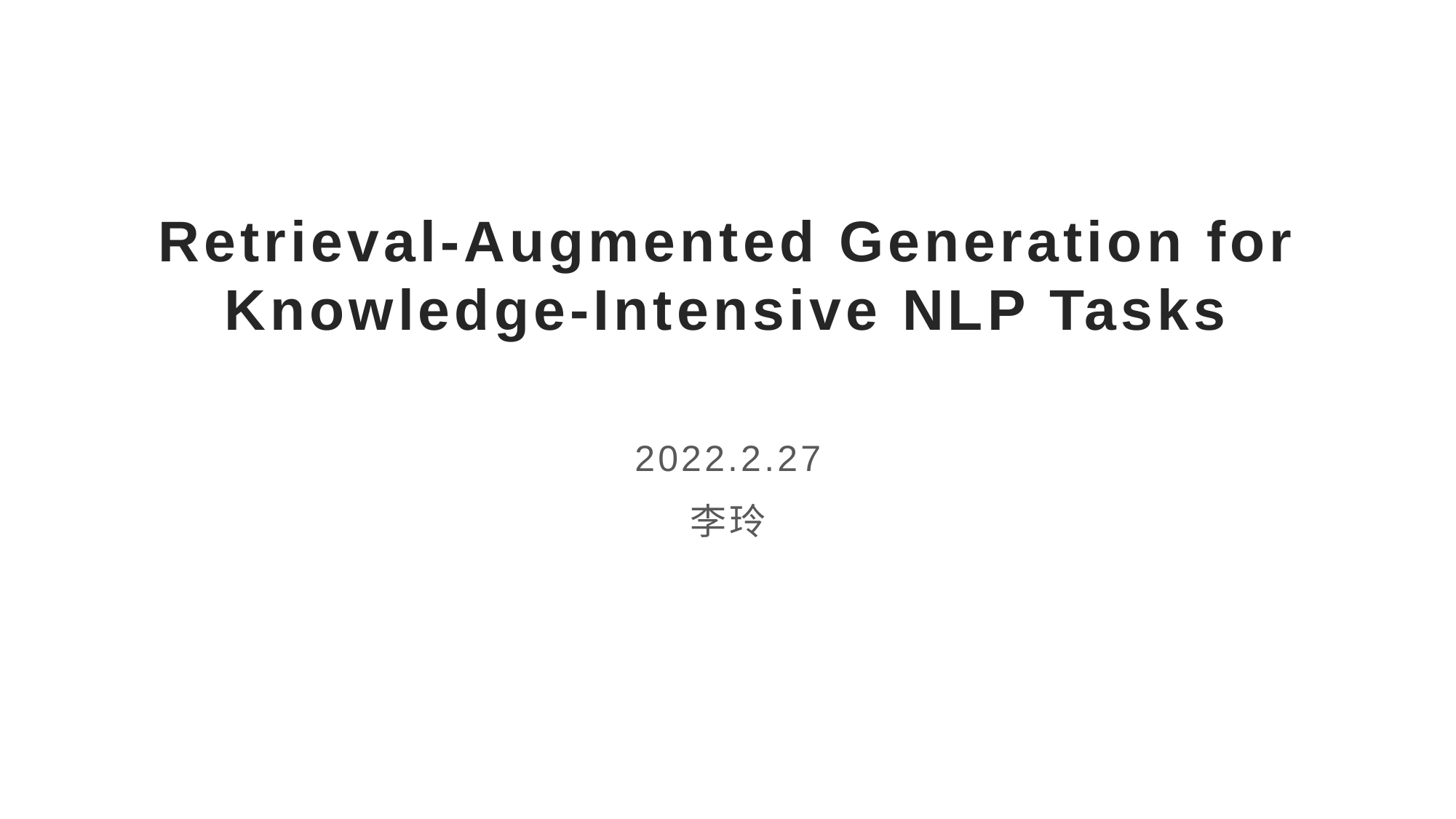

# Retrieval-Augmented Generation for Knowledge-Intensive NLP Tasks
2022.2.27
李玲